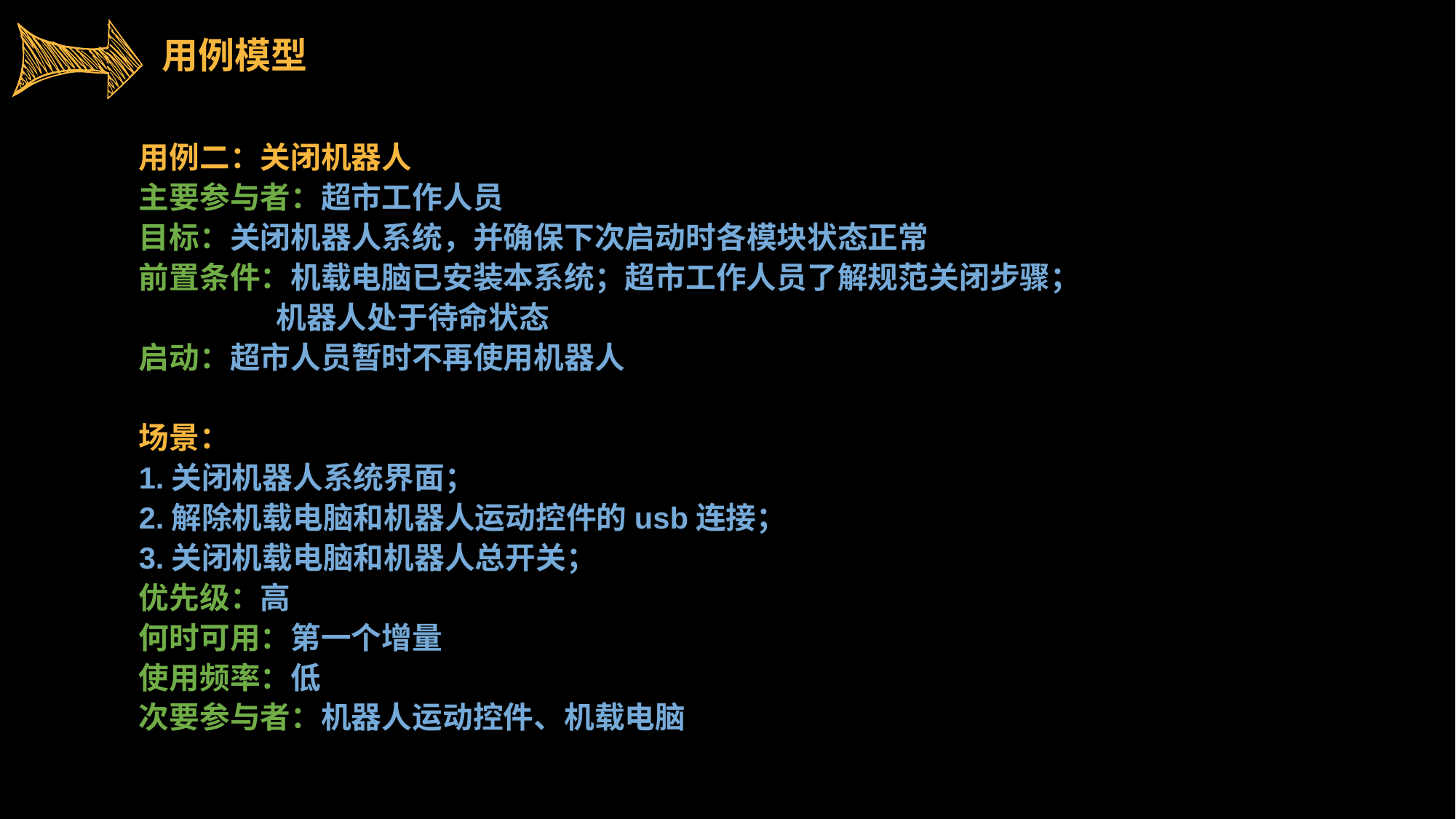

用例模型
用例二：关闭机器人
主要参与者：超市工作人员
目标：关闭机器人系统，并确保下次启动时各模块状态正常
前置条件：机载电脑已安装本系统；超市工作人员了解规范关闭步骤；
	   机器人处于待命状态
启动：超市人员暂时不再使用机器人

场景：
1.关闭机器人系统界面；
2.解除机载电脑和机器人运动控件的usb连接；
3.关闭机载电脑和机器人总开关；
优先级：高
何时可用：第一个增量
使用频率：低
次要参与者：机器人运动控件、机载电脑